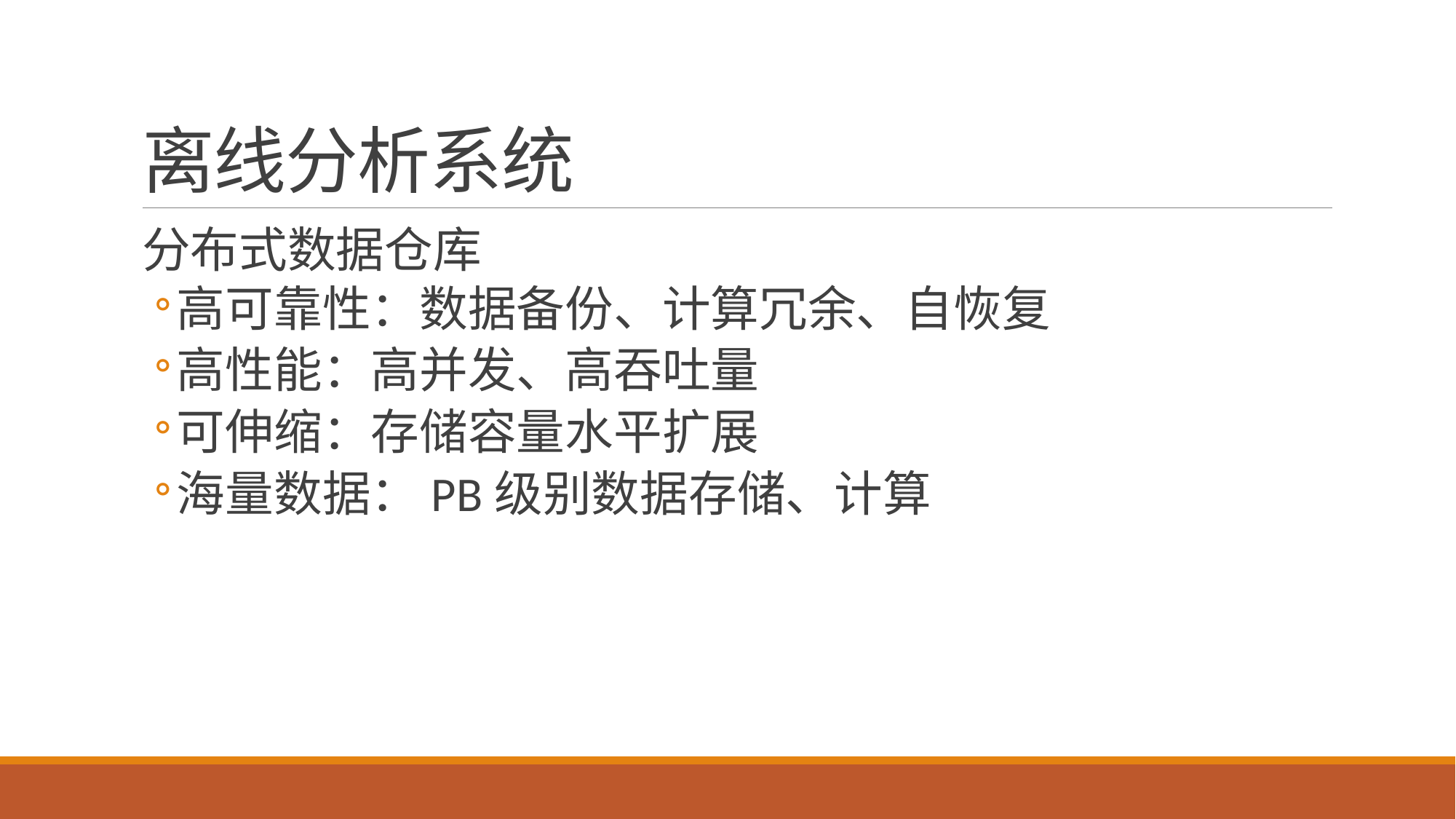

# 离线分析系统
分布式数据仓库
高可靠性：数据备份、计算冗余、自恢复
高性能：高并发、高吞吐量
可伸缩：存储容量水平扩展
海量数据：PB级别数据存储、计算